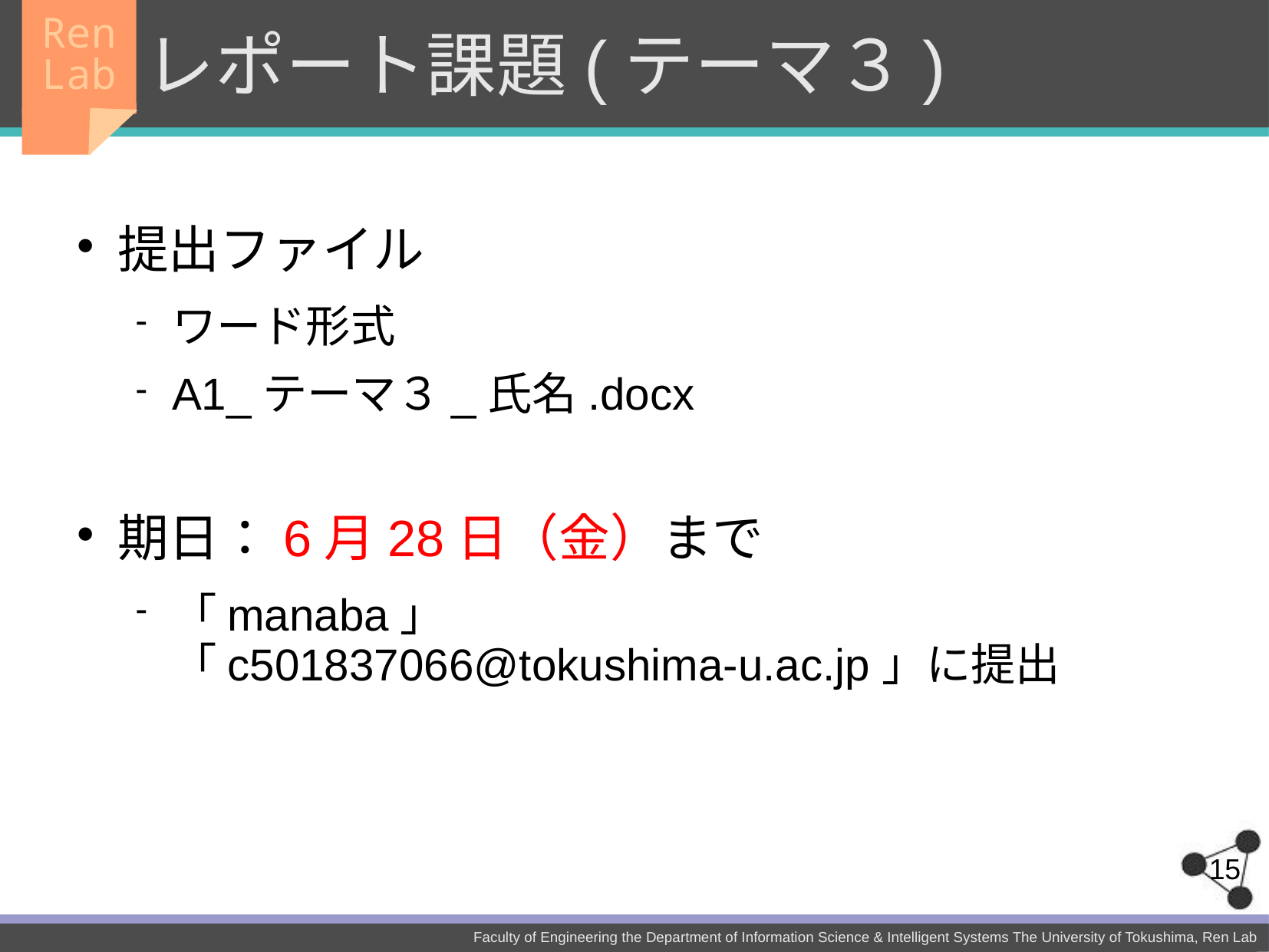

# レポート課題(テーマ３)
提出ファイル
ワード形式
A1_テーマ３_氏名.docx

期日：6月28日（金）まで
「manaba」
「c501837066@tokushima-u.ac.jp」に提出